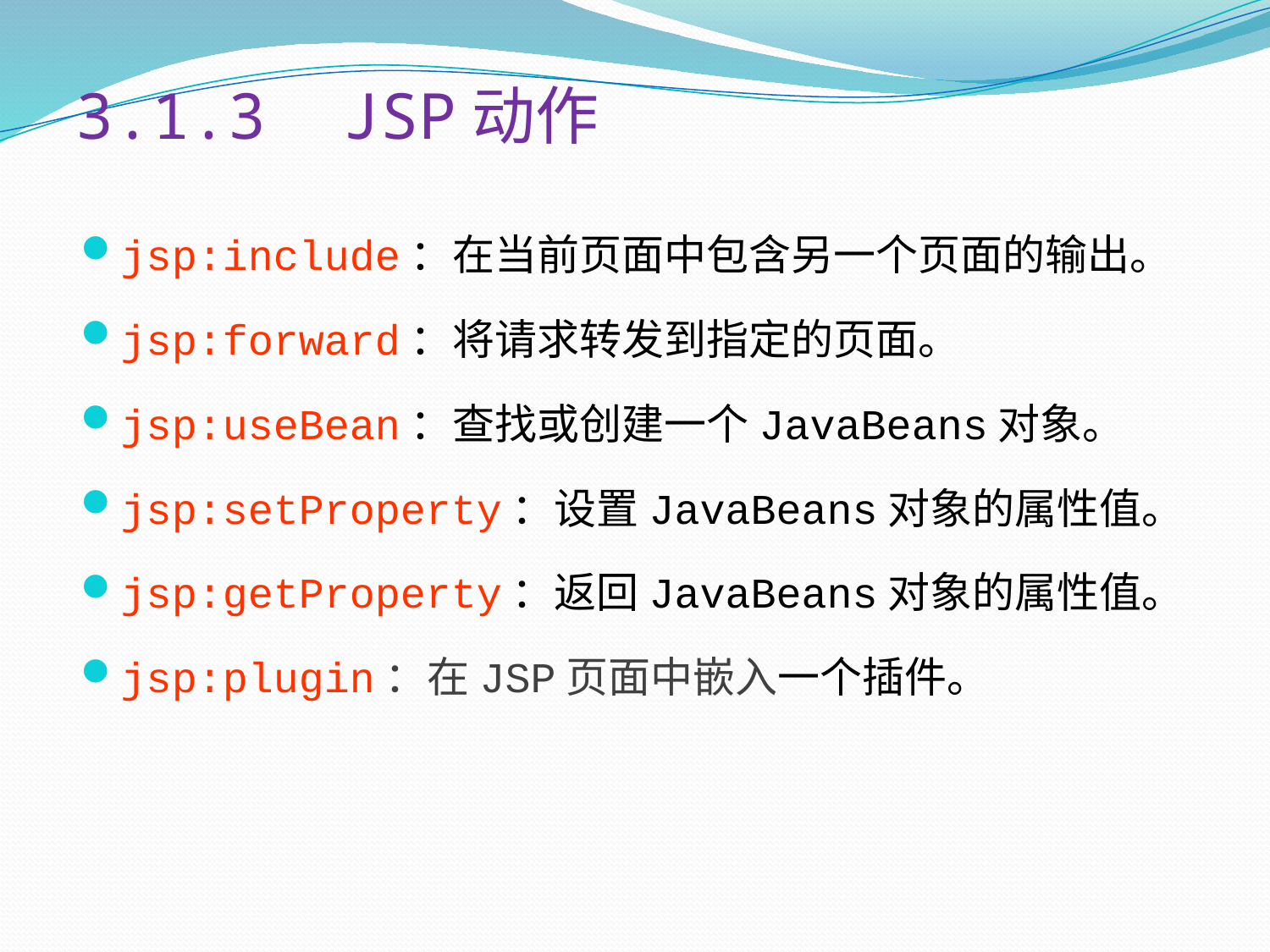

3.1.3  JSP动作
jsp:include：在当前页面中包含另一个页面的输出。
jsp:forward：将请求转发到指定的页面。
jsp:useBean：查找或创建一个JavaBeans对象。
jsp:setProperty：设置JavaBeans对象的属性值。
jsp:getProperty：返回JavaBeans对象的属性值。
jsp:plugin：在JSP页面中嵌入一个插件。